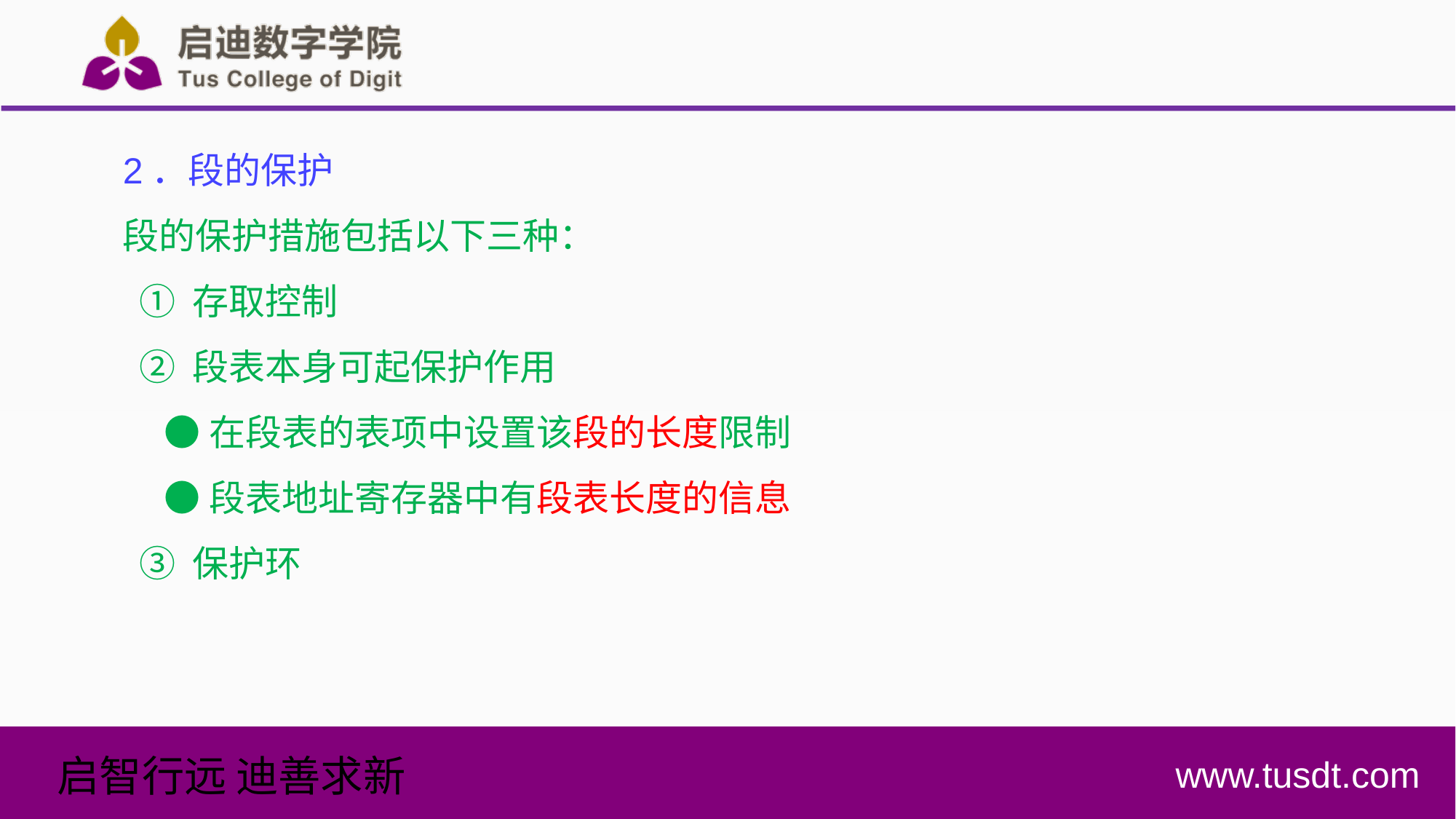

2．段的保护
段的保护措施包括以下三种：
  ① 存取控制
  ② 段表本身可起保护作用
     ●在段表的表项中设置该段的长度限制
     ●段表地址寄存器中有段表长度的信息
  ③ 保护环